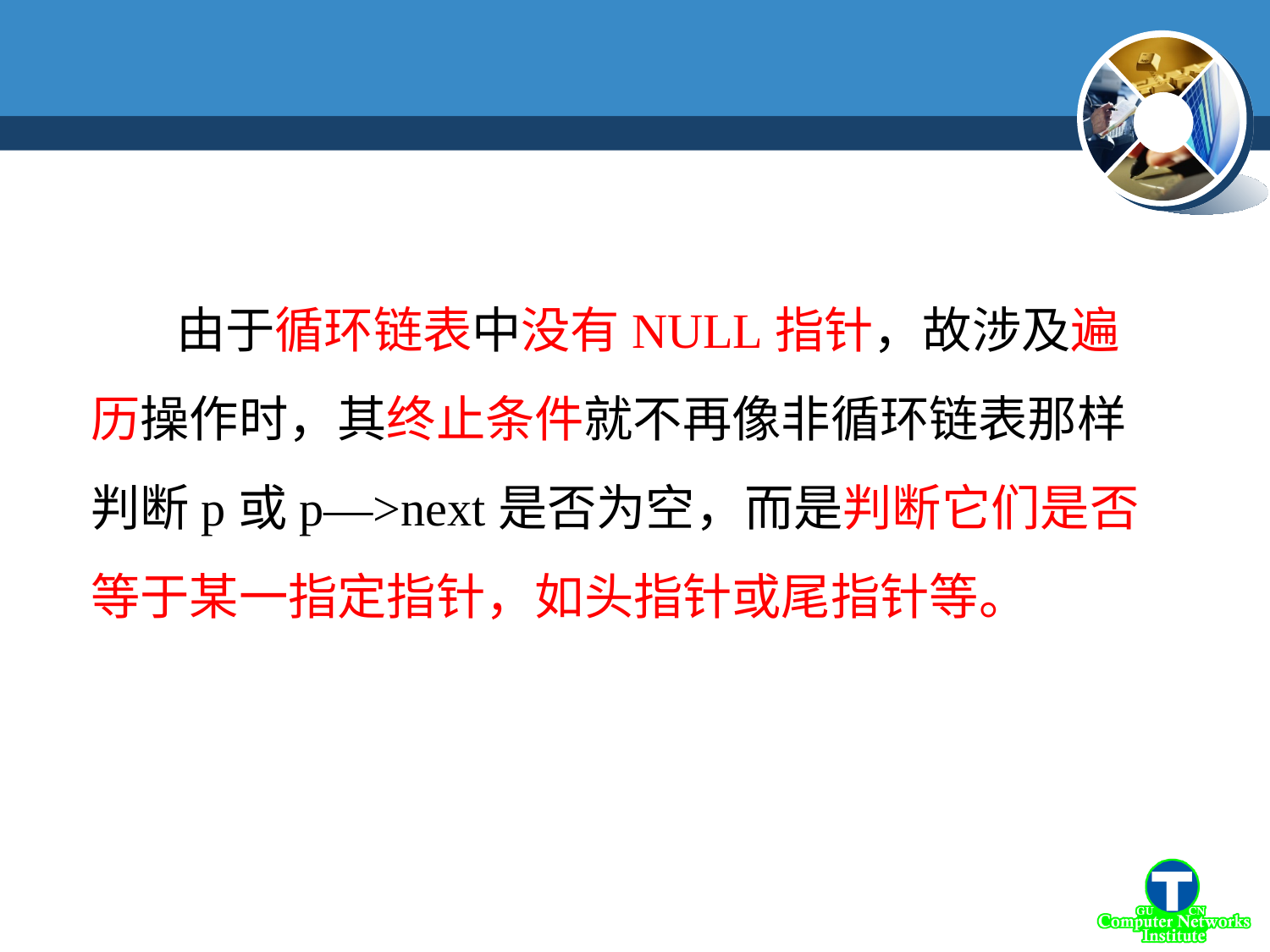

由于循环链表中没有NULL指针，故涉及遍历操作时，其终止条件就不再像非循环链表那样判断p或p—>next是否为空，而是判断它们是否等于某一指定指针，如头指针或尾指针等。